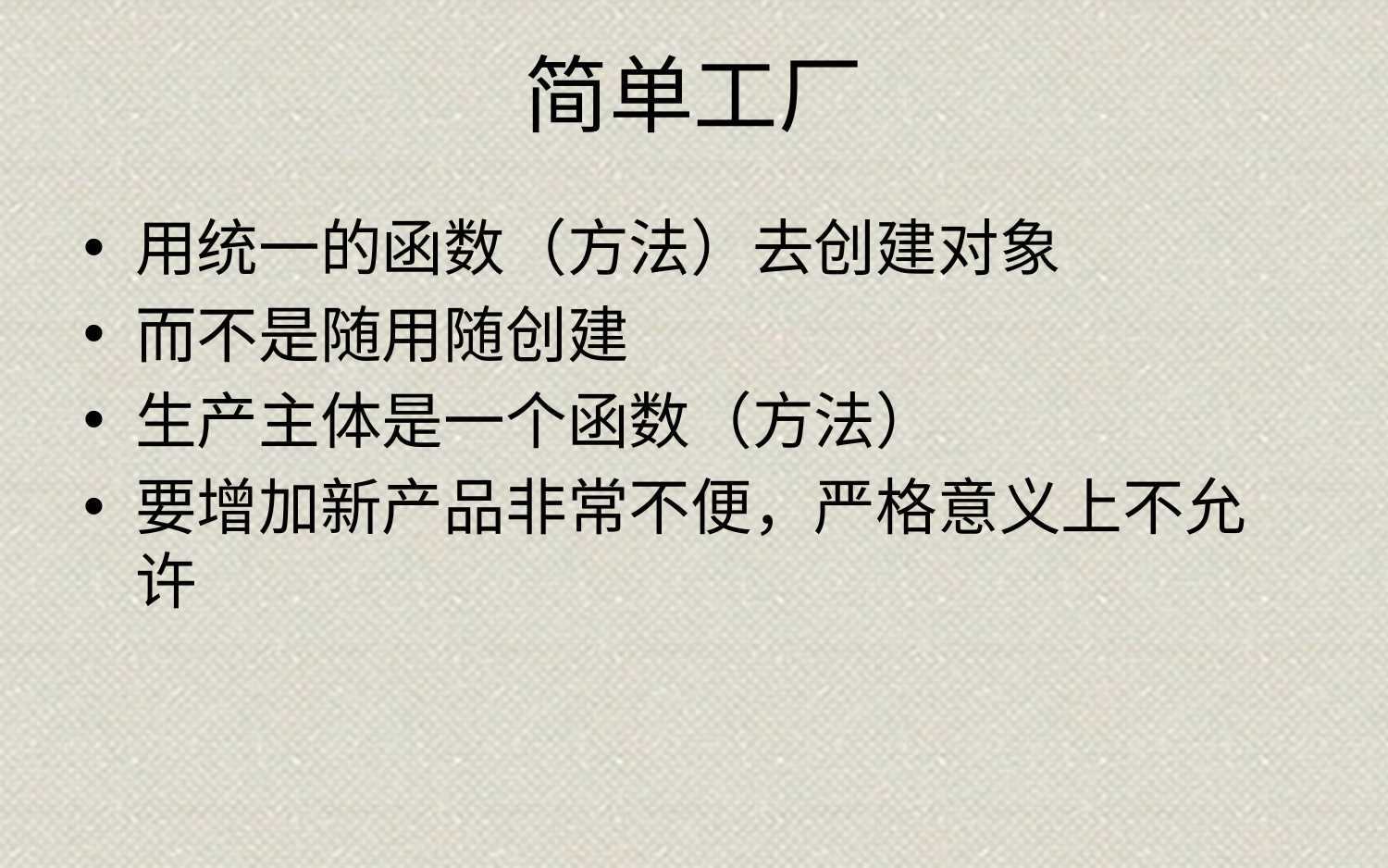

# 简单工厂
用统一的函数（方法）去创建对象
而不是随用随创建
生产主体是一个函数（方法）
要增加新产品非常不便，严格意义上不允许